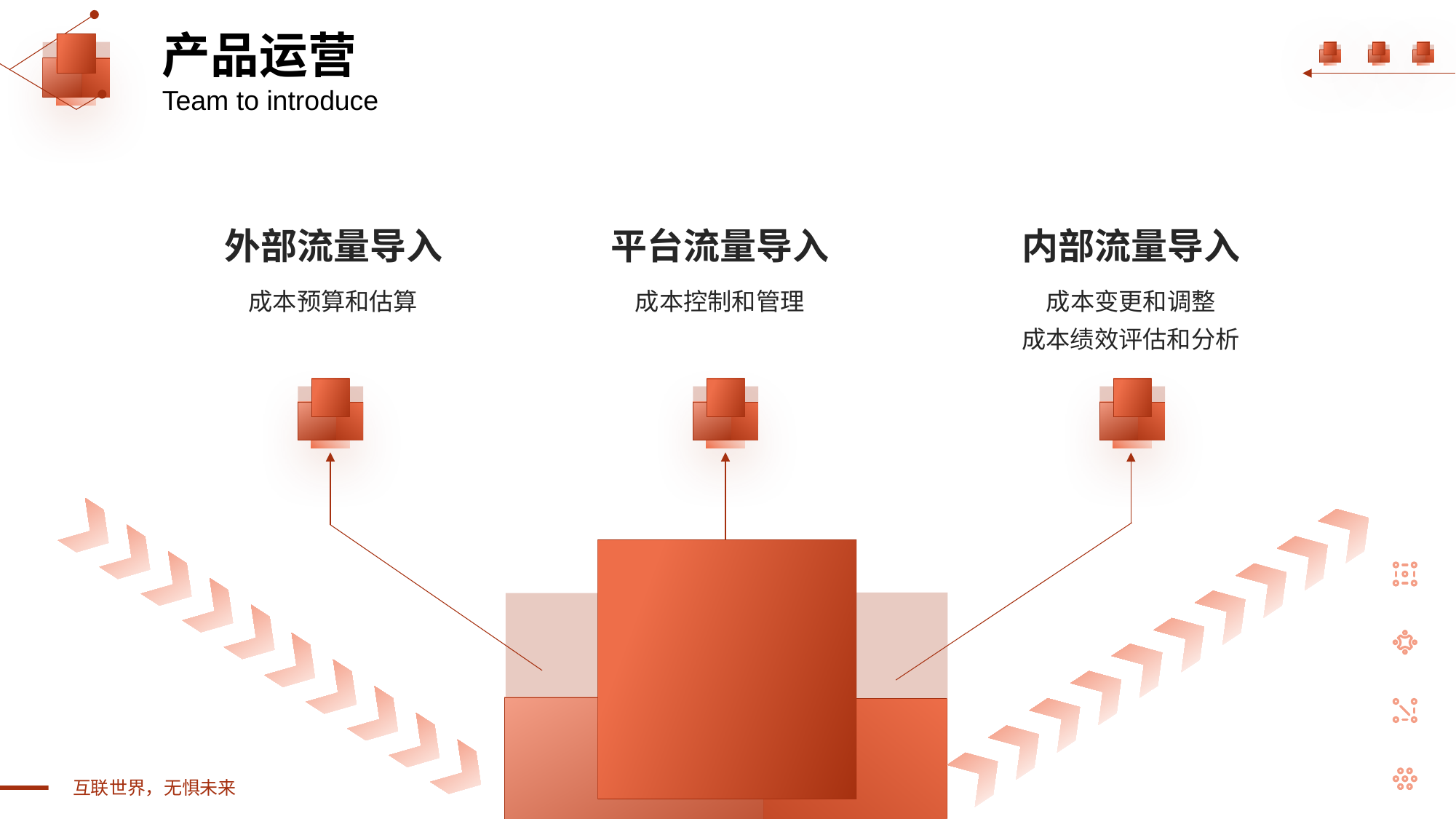

产品运营
Team to introduce
外部流量导入
平台流量导入
内部流量导入
成本预算和估算
成本控制和管理
成本变更和调整
成本绩效评估和分析